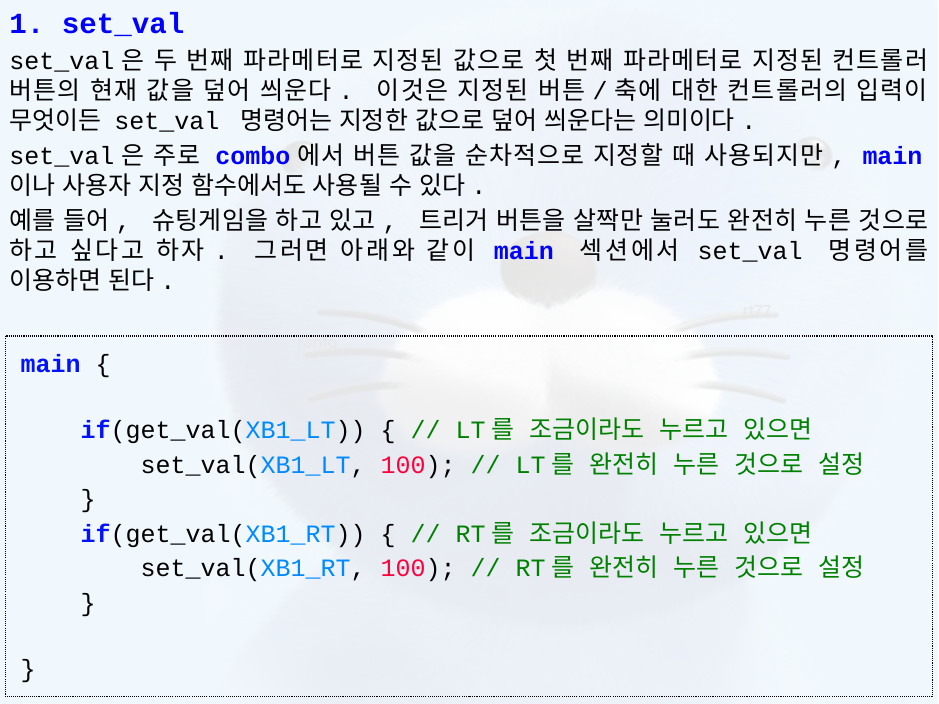

1. set_val
set_val은 두 번째 파라메터로 지정된 값으로 첫 번째 파라메터로 지정된 컨트롤러 버튼의 현재 값을 덮어 씌운다. 이것은 지정된 버튼/축에 대한 컨트롤러의 입력이 무엇이든 set_val 명령어는 지정한 값으로 덮어 씌운다는 의미이다.
set_val은 주로 combo에서 버튼 값을 순차적으로 지정할 때 사용되지만, main이나 사용자 지정 함수에서도 사용될 수 있다.
예를 들어, 슈팅게임을 하고 있고, 트리거 버튼을 살짝만 눌러도 완전히 누른 것으로 하고 싶다고 하자. 그러면 아래와 같이 main 섹션에서 set_val 명령어를 이용하면 된다.

main {

    if(get_val(XB1_LT)) { // LT를 조금이라도 누르고 있으면
        set_val(XB1_LT, 100); // LT를 완전히 누른 것으로 설정
    }
    if(get_val(XB1_RT)) { // RT를 조금이라도 누르고 있으면
        set_val(XB1_RT, 100); // RT를 완전히 누른 것으로 설정
    }

}